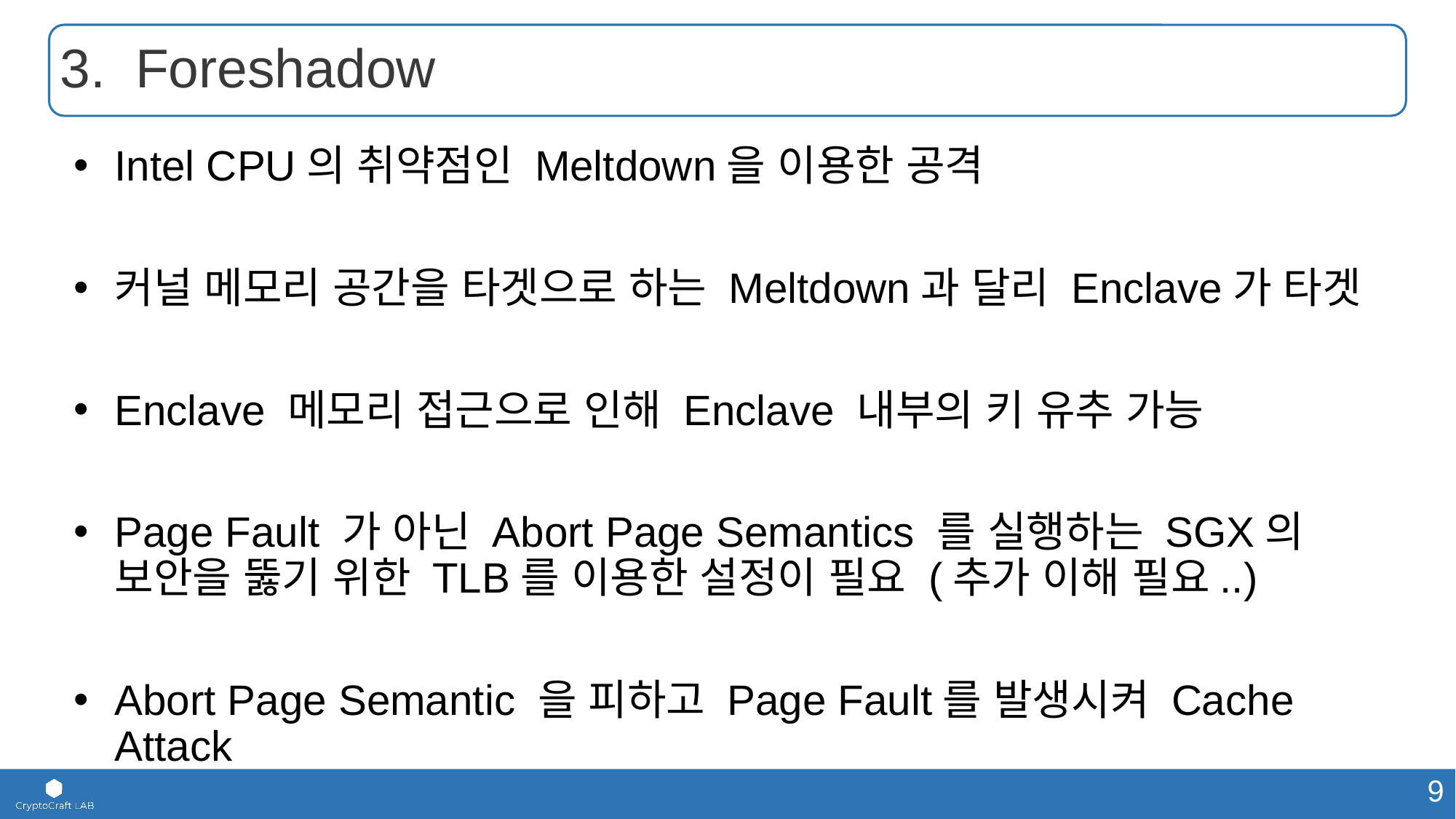

# 3.  Foreshadow
Intel CPU의 취약점인 Meltdown을 이용한 공격

커널 메모리 공간을 타겟으로 하는 Meltdown과 달리 Enclave가 타겟

Enclave 메모리 접근으로 인해 Enclave 내부의 키 유추 가능

Page Fault 가 아닌 Abort Page Semantics 를 실행하는 SGX의 보안을 뚫기 위한 TLB를 이용한 설정이 필요 (추가 이해 필요..)

Abort Page Semantic 을 피하고 Page Fault를 발생시켜 Cache Attack